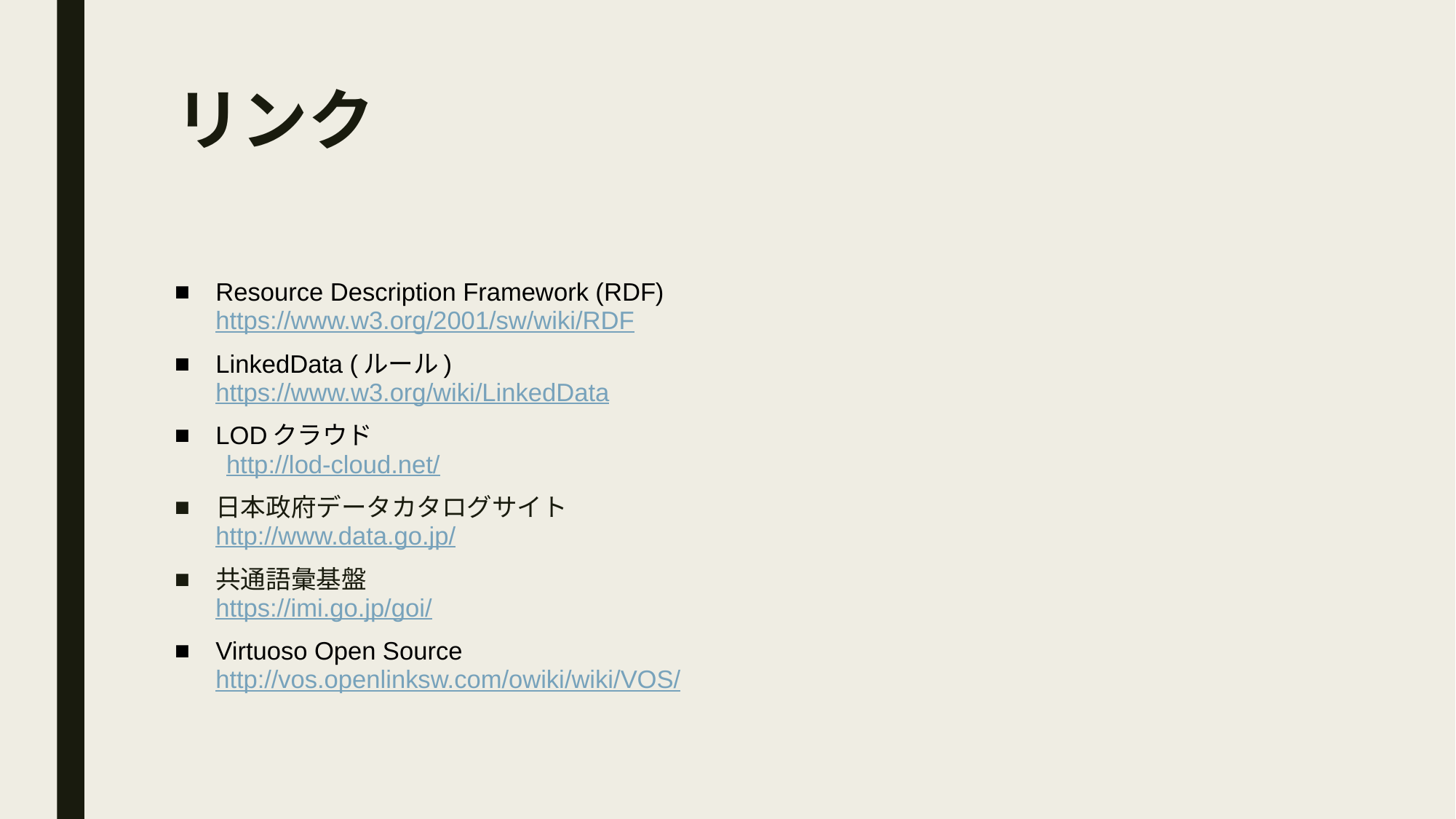

# リンク
Resource Description Framework (RDF)
https://www.w3.org/2001/sw/wiki/RDF
LinkedData (ルール)
https://www.w3.org/wiki/LinkedData
LODクラウド
 http://lod-cloud.net/
日本政府データカタログサイト
http://www.data.go.jp/
共通語彙基盤
https://imi.go.jp/goi/
Virtuoso Open Source
http://vos.openlinksw.com/owiki/wiki/VOS/